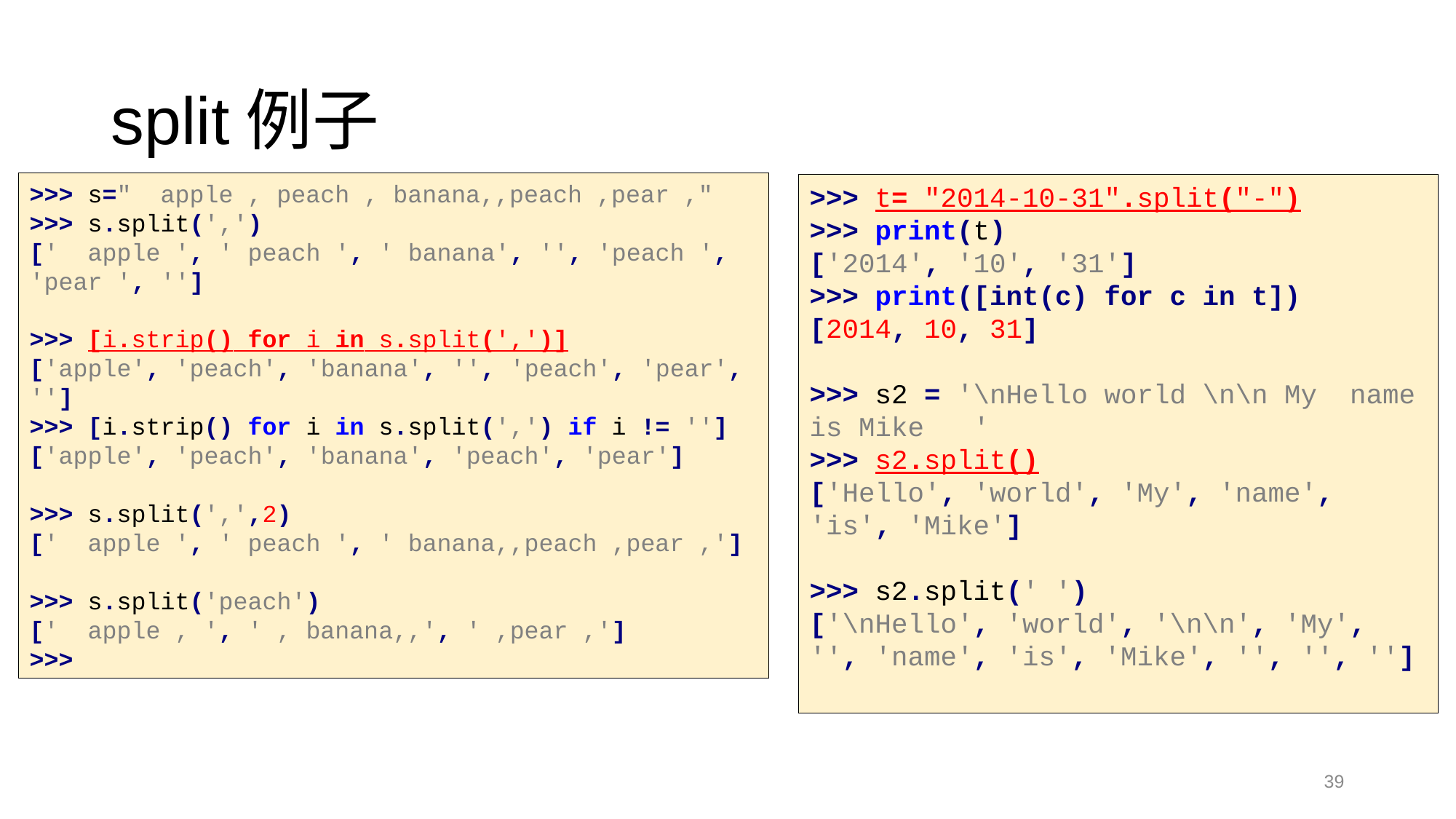

# split例子
>>> s="  apple , peach , banana,,peach ,pear ,"
>>> s.split(',')
['  apple ', ' peach ', ' banana', '', 'peach ', 'pear ', '']

>>> [i.strip() for i in s.split(',')]
['apple', 'peach', 'banana', '', 'peach', 'pear', '']
>>> [i.strip() for i in s.split(',') if i != '']
['apple', 'peach', 'banana', 'peach', 'pear']

>>> s.split(',',2)
['  apple ', ' peach ', ' banana,,peach ,pear ,']

>>> s.split('peach')
['  apple , ', ' , banana,,', ' ,pear ,']
>>>
>>> t= "2014-10-31".split("-")
>>> print(t)
['2014', '10', '31']
>>> print([int(c) for c in t])
[2014, 10, 31]

>>> s2 = '\nHello world \n\n My  name is Mike   '
>>> s2.split()
['Hello', 'world', 'My', 'name', 'is', 'Mike']

>>> s2.split(' ')
['\nHello', 'world', '\n\n', 'My', '', 'name', 'is', 'Mike', '', '', '']

39